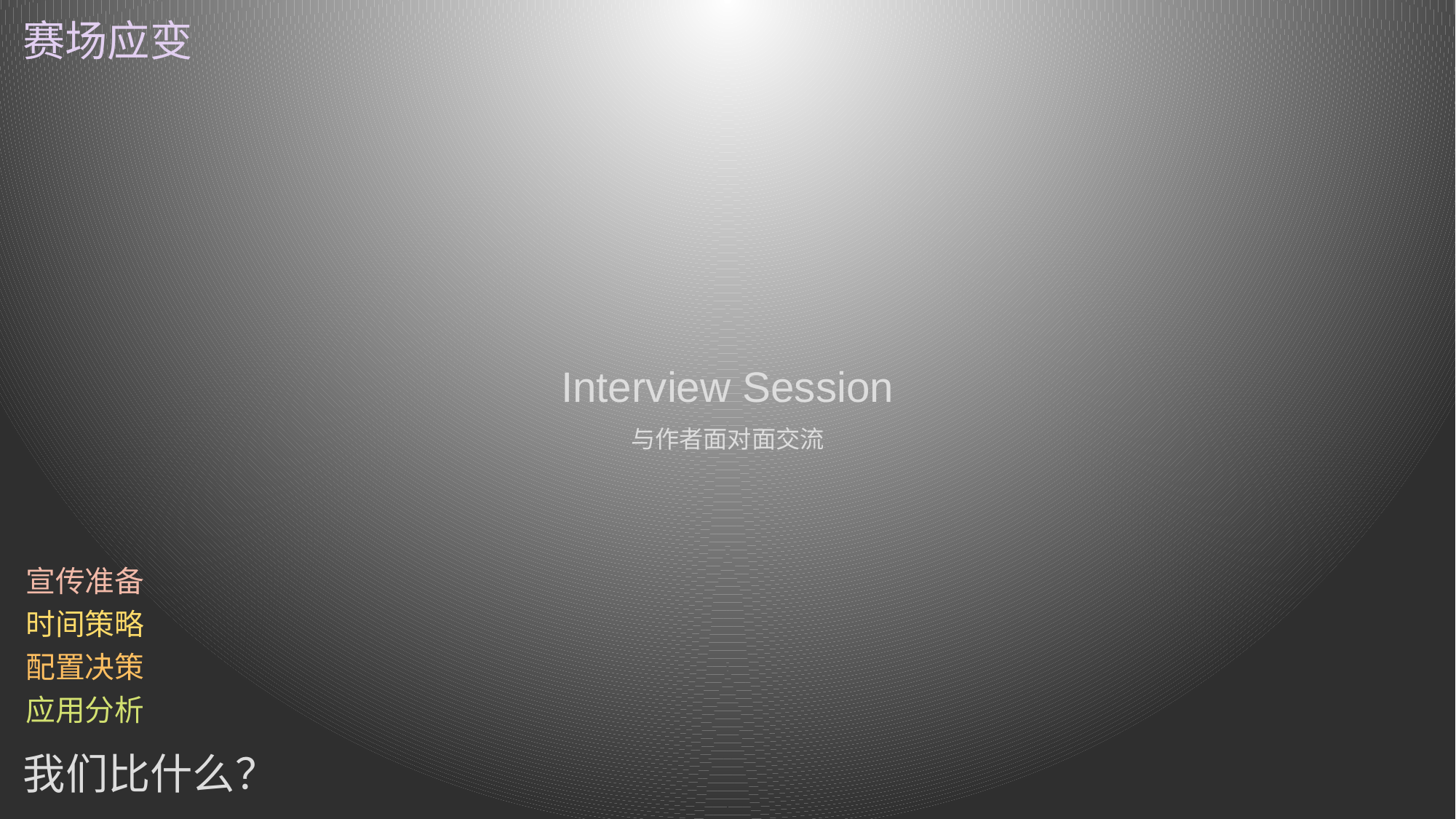

赛场应变
Interview Session
与作者面对面交流
宣传准备
时间策略
配置决策
应用分析
我们比什么？